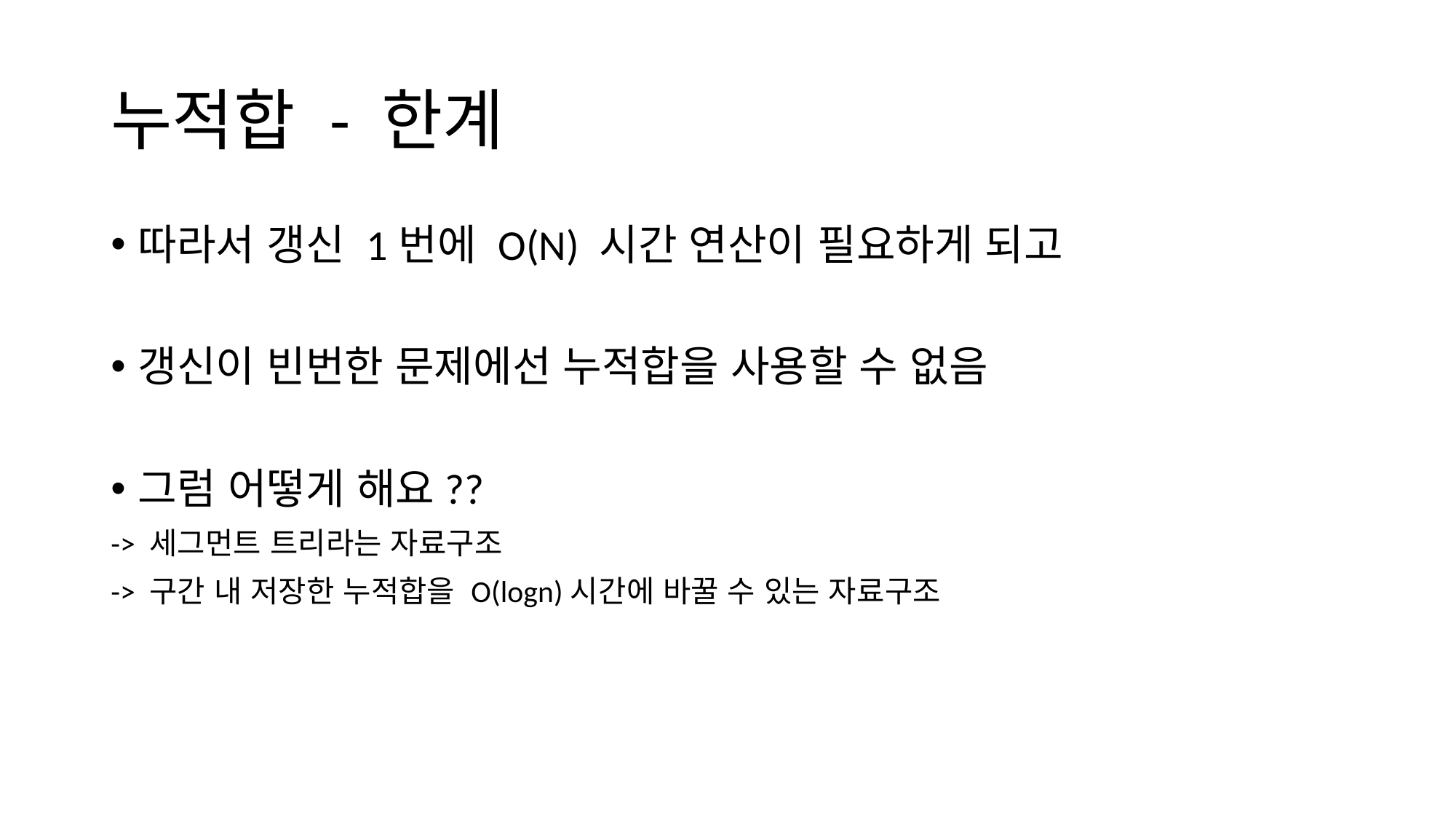

# 누적합 - 한계
따라서 갱신 1번에 O(N) 시간 연산이 필요하게 되고

갱신이 빈번한 문제에선 누적합을 사용할 수 없음

그럼 어떻게 해요??
-> 세그먼트 트리라는 자료구조
-> 구간 내 저장한 누적합을 O(logn)시간에 바꿀 수 있는 자료구조